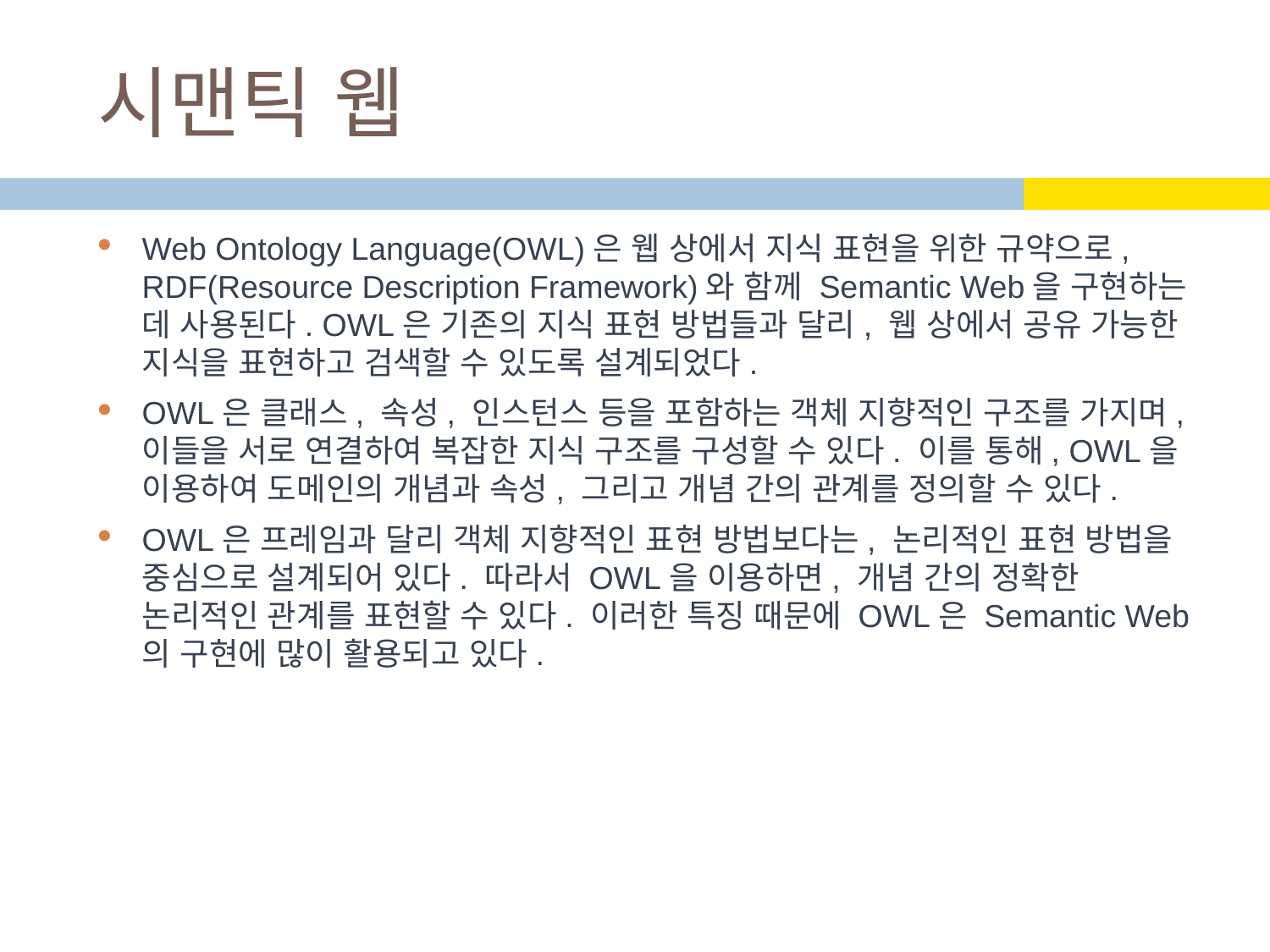

# 시맨틱 웹
Web Ontology Language(OWL)은 웹 상에서 지식 표현을 위한 규약으로, RDF(Resource Description Framework)와 함께 Semantic Web을 구현하는 데 사용된다. OWL은 기존의 지식 표현 방법들과 달리, 웹 상에서 공유 가능한 지식을 표현하고 검색할 수 있도록 설계되었다.
OWL은 클래스, 속성, 인스턴스 등을 포함하는 객체 지향적인 구조를 가지며, 이들을 서로 연결하여 복잡한 지식 구조를 구성할 수 있다. 이를 통해, OWL을 이용하여 도메인의 개념과 속성, 그리고 개념 간의 관계를 정의할 수 있다.
OWL은 프레임과 달리 객체 지향적인 표현 방법보다는, 논리적인 표현 방법을 중심으로 설계되어 있다. 따라서 OWL을 이용하면, 개념 간의 정확한 논리적인 관계를 표현할 수 있다. 이러한 특징 때문에 OWL은 Semantic Web의 구현에 많이 활용되고 있다.